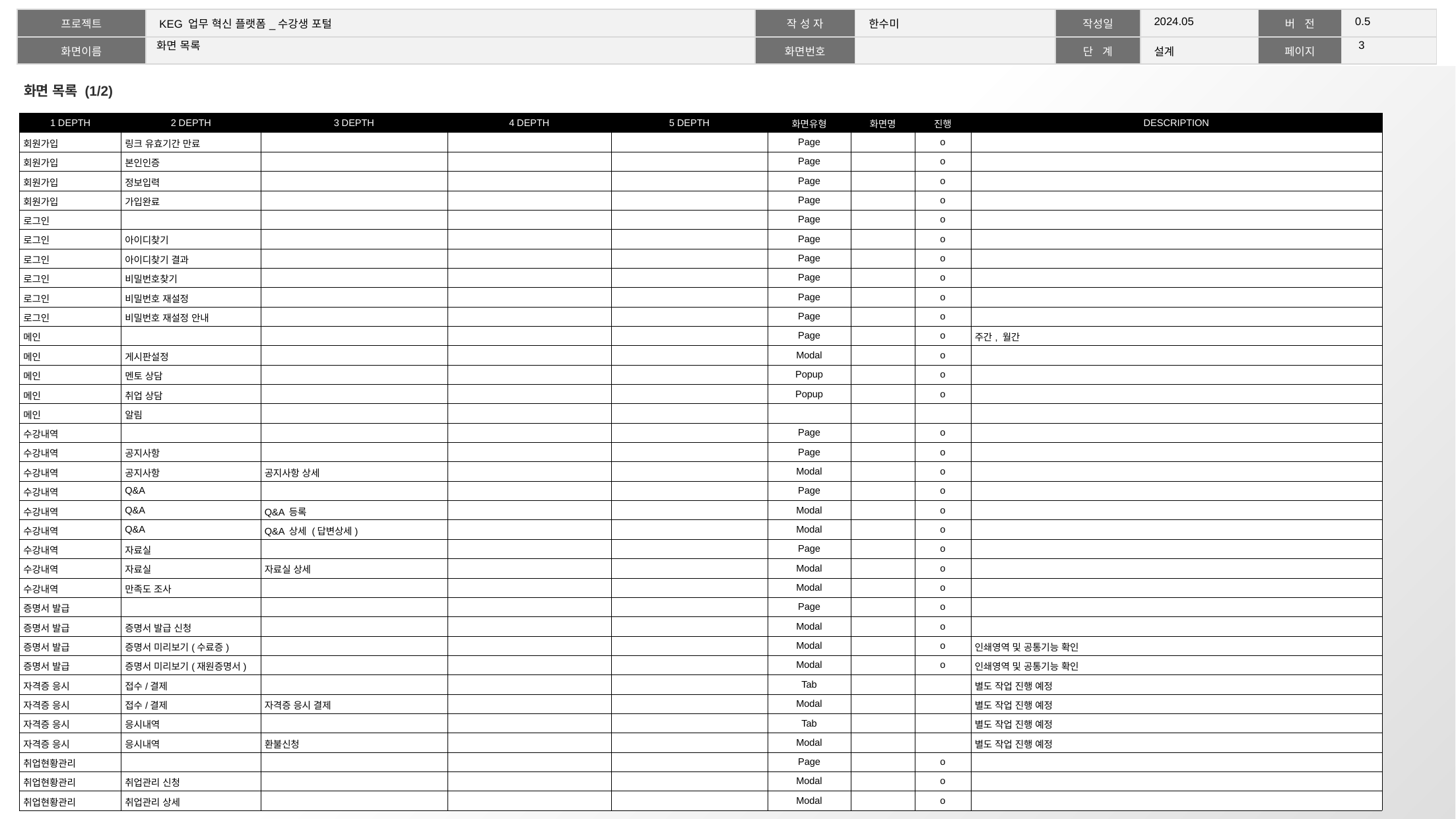

3

# 화면 목록
화면 목록 (1/2)
| 1 DEPTH | 2 DEPTH | 3 DEPTH | 4 DEPTH | 5 DEPTH | 화면유형 | 화면명 | 진행 | DESCRIPTION |
| --- | --- | --- | --- | --- | --- | --- | --- | --- |
| 회원가입 | 링크 유효기간 만료 |  |  |  | Page |  | o |  |
| 회원가입 | 본인인증 |  |  |  | Page |  | o |  |
| 회원가입 | 정보입력 |  |  |  | Page |  | o |  |
| 회원가입 | 가입완료 |  |  |  | Page |  | o |  |
| 로그인 |  |  |  |  | Page |  | o |  |
| 로그인 | 아이디찾기 |  |  |  | Page |  | o |  |
| 로그인 | 아이디찾기 결과 |  |  |  | Page |  | o |  |
| 로그인 | 비밀번호찾기 |  |  |  | Page |  | o |  |
| 로그인 | 비밀번호 재설정 |  |  |  | Page |  | o |  |
| 로그인 | 비밀번호 재설정 안내 |  |  |  | Page |  | o |  |
| 메인 |  |  |  |  | Page |  | o | 주간, 월간 |
| 메인 | 게시판설정 |  |  |  | Modal |  | o |  |
| 메인 | 멘토 상담 |  |  |  | Popup |  | o |  |
| 메인 | 취업 상담 |  |  |  | Popup |  | o |  |
| 메인 | 알림 |  |  |  |  |  |  |  |
| 수강내역 |  |  |  |  | Page |  | o |  |
| 수강내역 | 공지사항 |  |  |  | Page |  | o |  |
| 수강내역 | 공지사항 | 공지사항 상세 |  |  | Modal |  | o |  |
| 수강내역 | Q&A |  |  |  | Page |  | o |  |
| 수강내역 | Q&A | Q&A 등록 |  |  | Modal |  | o |  |
| 수강내역 | Q&A | Q&A 상세 (답변상세) |  |  | Modal |  | o |  |
| 수강내역 | 자료실 |  |  |  | Page |  | o |  |
| 수강내역 | 자료실 | 자료실 상세 |  |  | Modal |  | o |  |
| 수강내역 | 만족도 조사 |  |  |  | Modal |  | o |  |
| 증명서 발급 |  |  |  |  | Page |  | o |  |
| 증명서 발급 | 증명서 발급 신청 |  |  |  | Modal |  | o |  |
| 증명서 발급 | 증명서 미리보기(수료증) |  |  |  | Modal |  | o | 인쇄영역 및 공통기능 확인 |
| 증명서 발급 | 증명서 미리보기(재원증명서) |  |  |  | Modal |  | o | 인쇄영역 및 공통기능 확인 |
| 자격증 응시 | 접수/결제 |  |  |  | Tab |  |  | 별도 작업 진행 예정 |
| 자격증 응시 | 접수/결제 | 자격증 응시 결제 |  |  | Modal |  |  | 별도 작업 진행 예정 |
| 자격증 응시 | 응시내역 |  |  |  | Tab |  |  | 별도 작업 진행 예정 |
| 자격증 응시 | 응시내역 | 환불신청 |  |  | Modal |  |  | 별도 작업 진행 예정 |
| 취업현황관리 |  |  |  |  | Page |  | o |  |
| 취업현황관리 | 취업관리 신청 |  |  |  | Modal |  | o |  |
| 취업현황관리 | 취업관리 상세 |  |  |  | Modal |  | o |  |